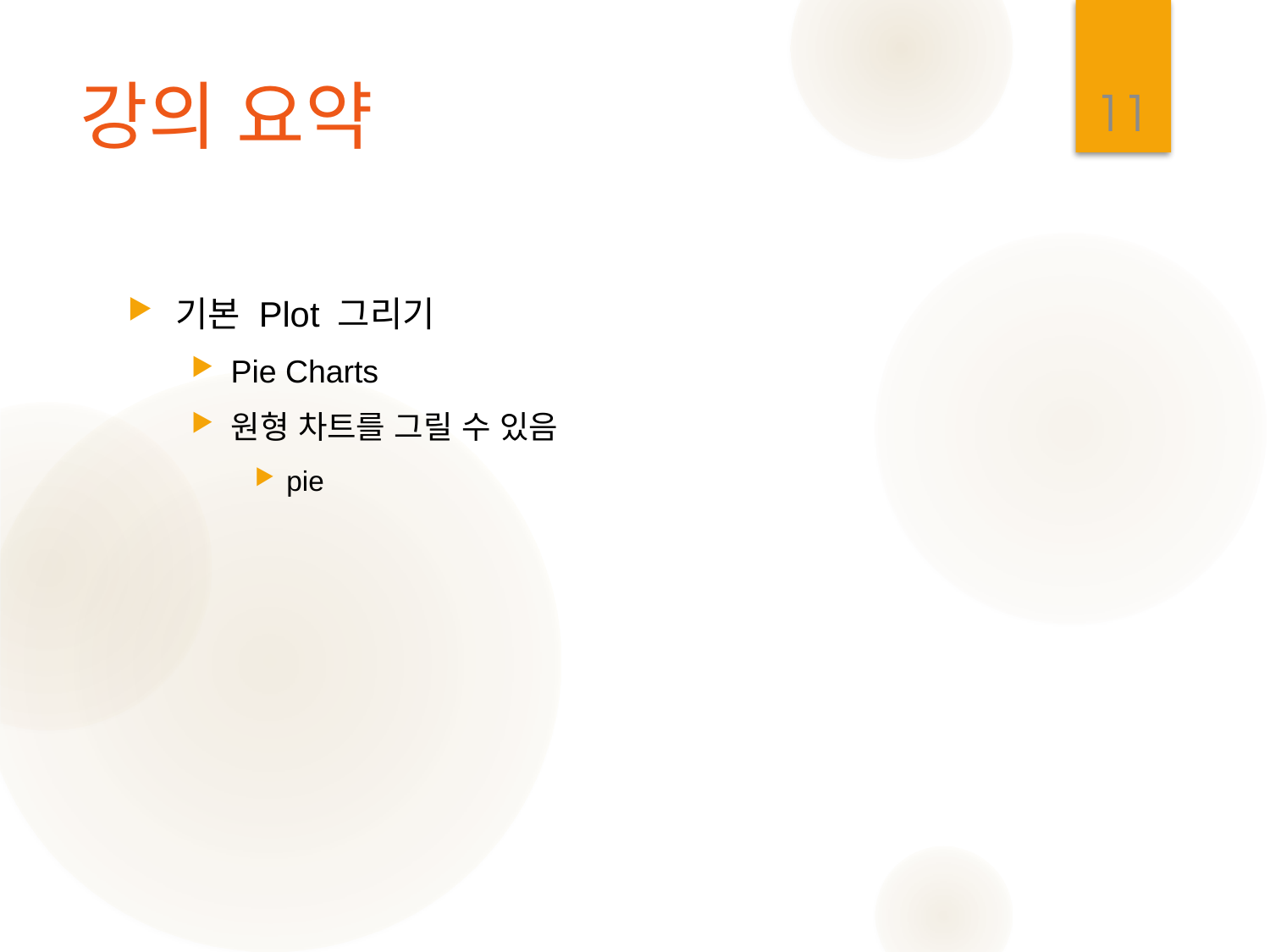

11
# 강의 요약
기본 Plot 그리기
Pie Charts
원형 차트를 그릴 수 있음
pie